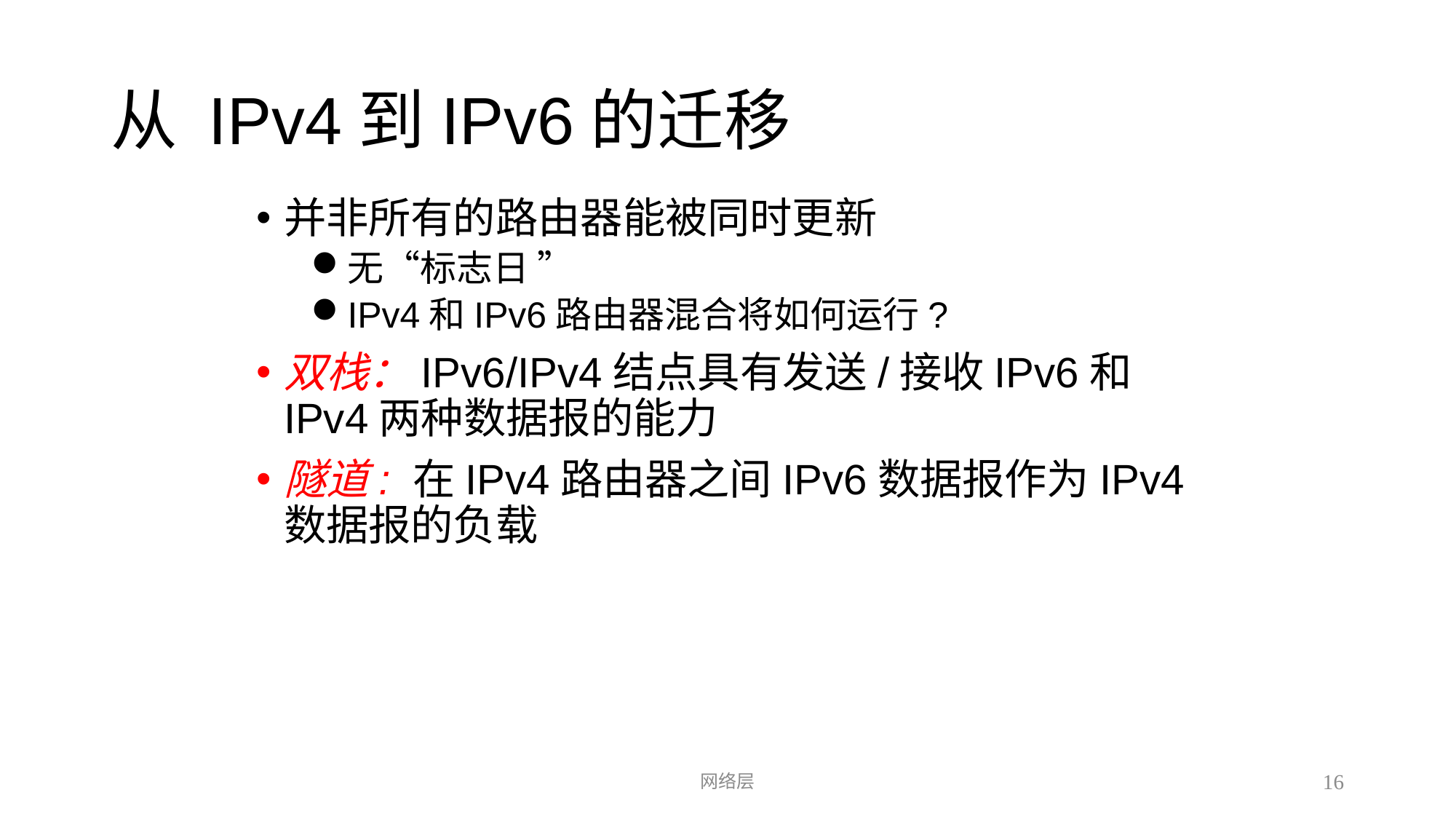

# 从 IPv4到IPv6的迁移
并非所有的路由器能被同时更新
无“标志日 ”
IPv4和IPv6路由器混合将如何运行?
双栈：IPv6/IPv4结点具有发送/接收IPv6和IPv4两种数据报的能力
隧道: 在IPv4路由器之间IPv6数据报作为IPv4数据报的负载
网络层
16